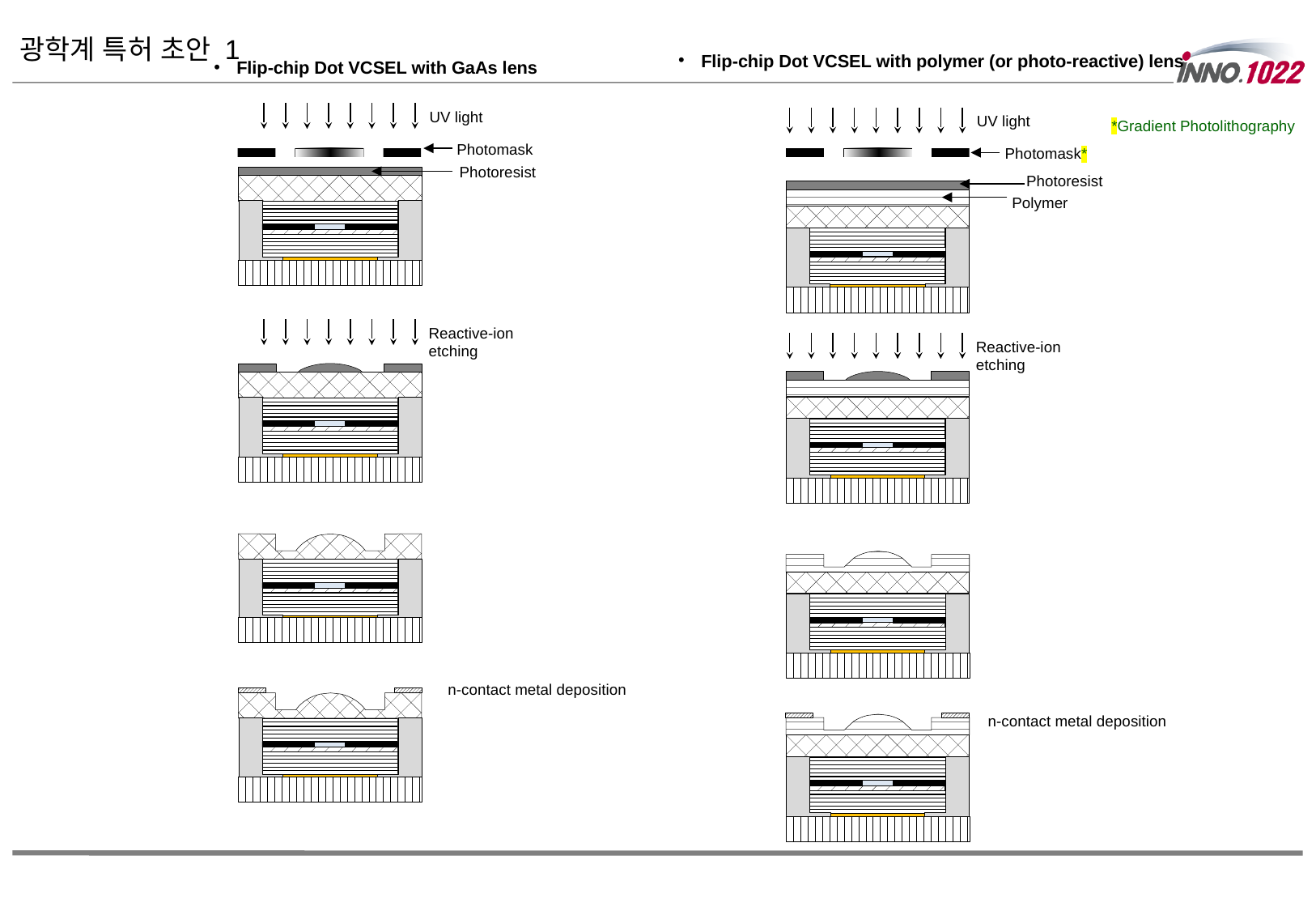

# 광학계 특허 초안 1
Flip-chip Dot VCSEL with polymer (or photo-reactive) lens
Flip-chip Dot VCSEL with GaAs lens
UV light
UV light
*Gradient Photolithography
Photomask
Photomask*

Photoresist
Photoresist

Polymer

Reactive-ion
etching
Reactive-ion
etching

n-contact metal deposition

n-contact metal deposition